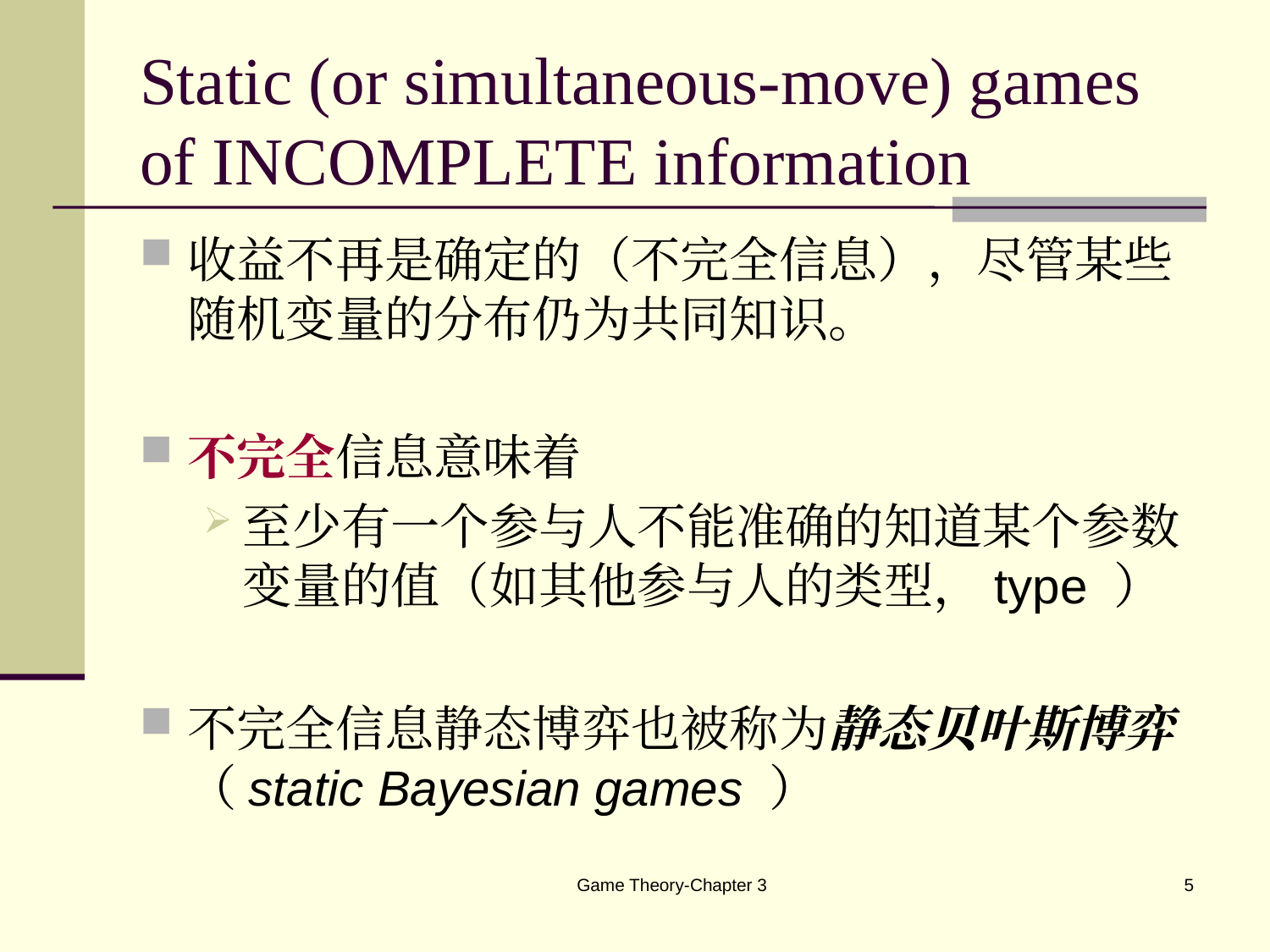

# Static (or simultaneous-move) games of INCOMPLETE information
收益不再是确定的（不完全信息），尽管某些随机变量的分布仍为共同知识。

不完全信息意味着
至少有一个参与人不能准确的知道某个参数变量的值（如其他参与人的类型，type ）

不完全信息静态博弈也被称为静态贝叶斯博弈（static Bayesian games ）
Game Theory-Chapter 3
5